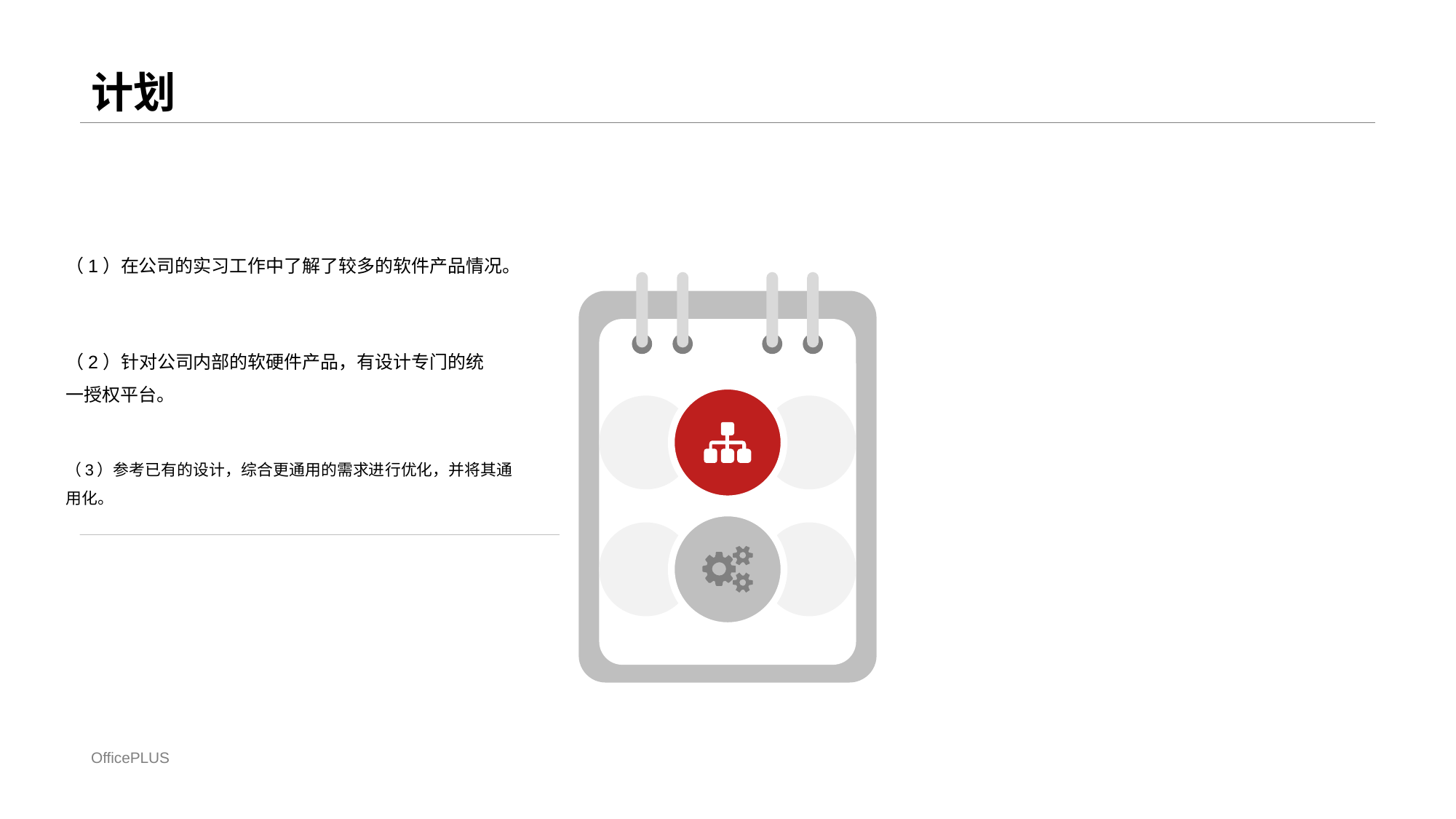

# 计划
（1）在公司的实习工作中了解了较多的软件产品情况。

（2）针对公司内部的软硬件产品，有设计专门的统一授权平台。

（3）参考已有的设计，综合更通用的需求进行优化，并将其通用化。

OfficePLUS
12